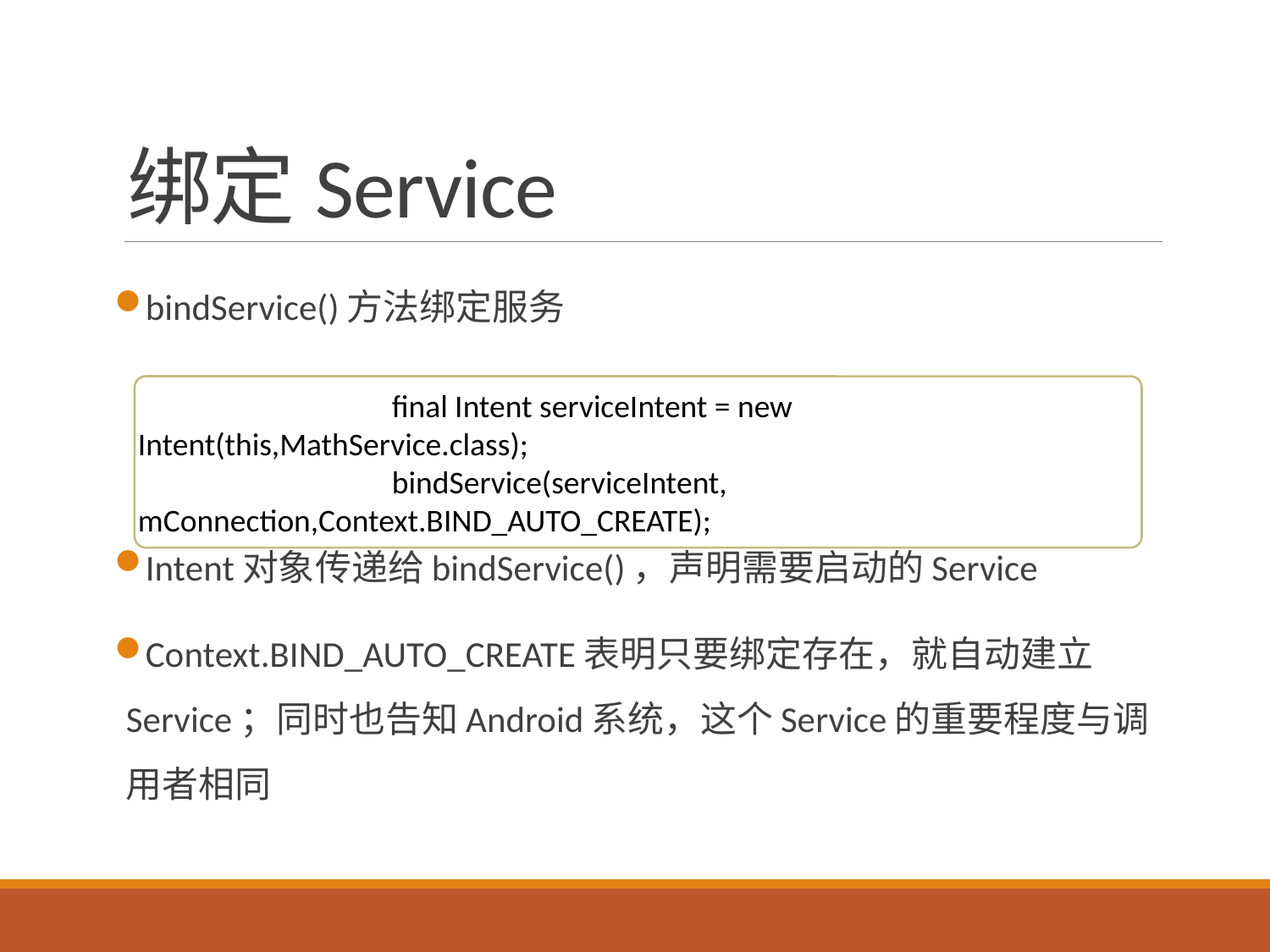

# 绑定Service
bindService()方法绑定服务

Intent对象传递给bindService()，声明需要启动的Service
Context.BIND_AUTO_CREATE表明只要绑定存在，就自动建立Service；同时也告知Android系统，这个Service的重要程度与调用者相同

		final Intent serviceIntent = new Intent(this,MathService.class);
		bindService(serviceIntent, mConnection,Context.BIND_AUTO_CREATE);